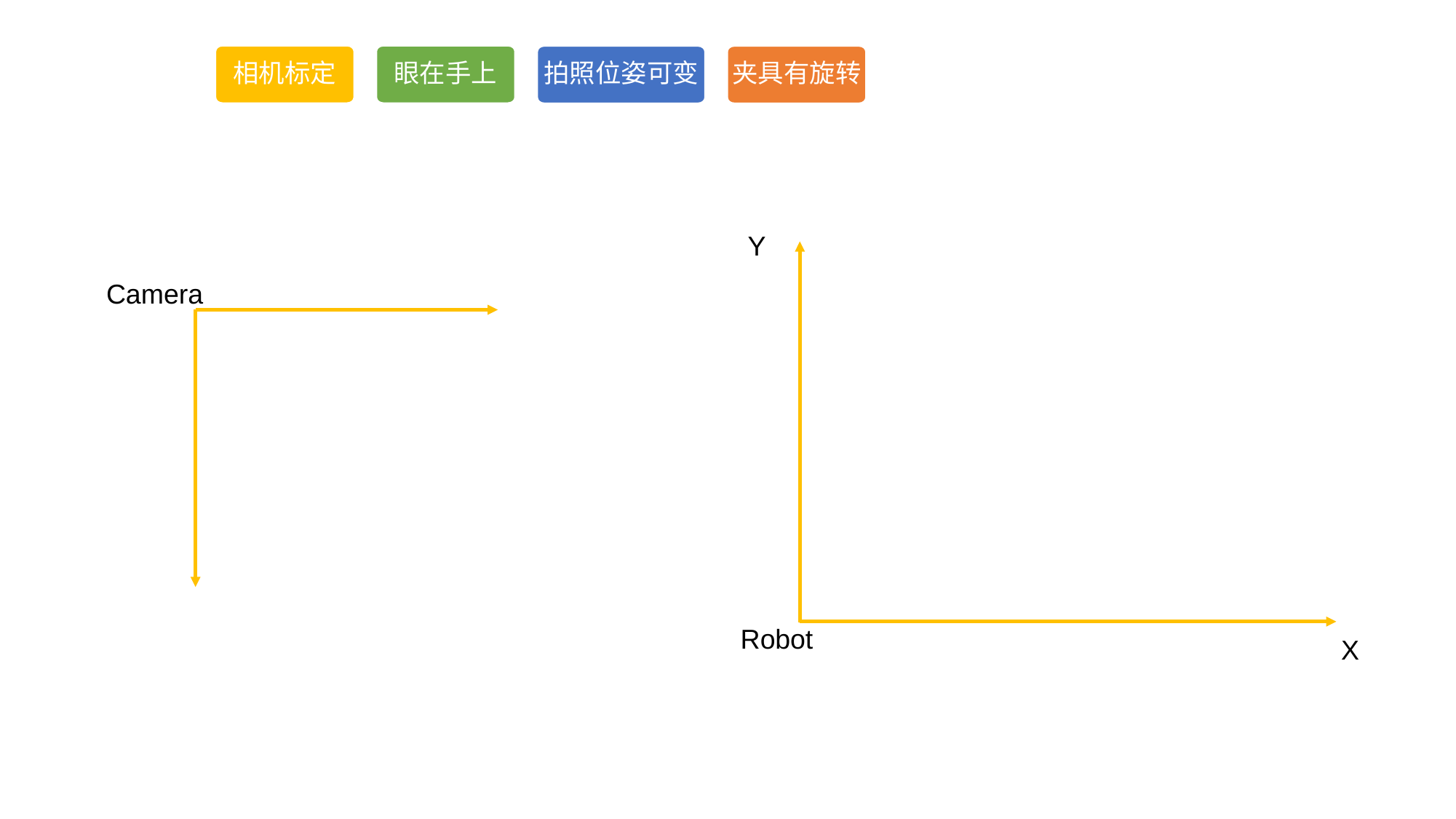

相机标定
眼在手上
拍照位姿可变
夹具有旋转
Y
Robot
X
Camera